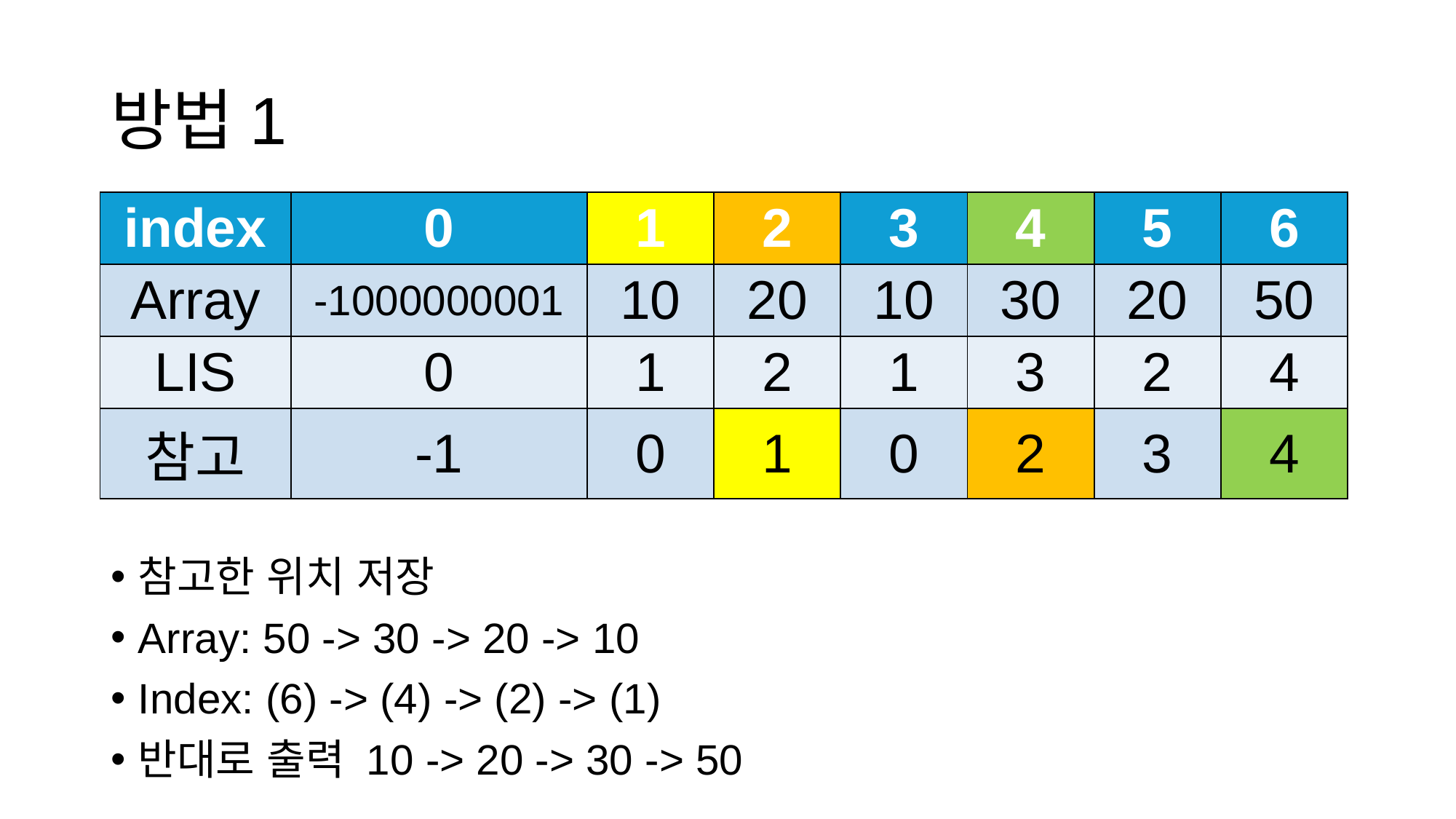

# 방법1
| index | 0 | 1 | 2 | 3 | 4 | 5 | 6 |
| --- | --- | --- | --- | --- | --- | --- | --- |
| Array | -1000000001 | 10 | 20 | 10 | 30 | 20 | 50 |
| LIS | 0 | 1 | 2 | 1 | 3 | 2 | 4 |
| 참고 | -1 | 0 | 1 | 0 | 2 | 3 | 4 |
참고한 위치 저장
Array: 50 -> 30 -> 20 -> 10
Index: (6) -> (4) -> (2) -> (1)
반대로 출력 10 -> 20 -> 30 -> 50